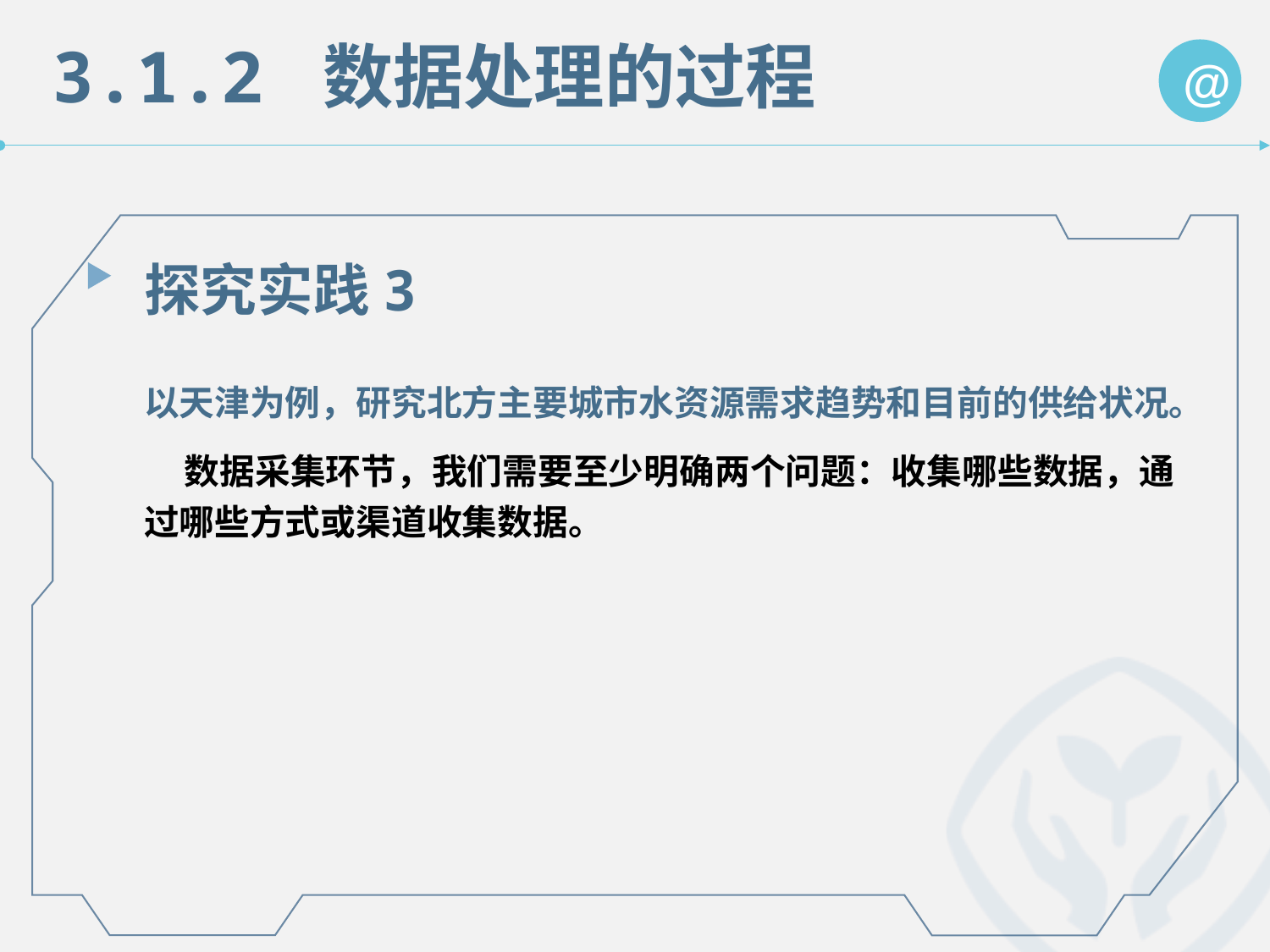

3.1.2 数据处理的过程
@
探究实践3

以天津为例，研究北方主要城市水资源需求趋势和目前的供给状况。
    数据采集环节，我们需要至少明确两个问题：收集哪些数据，通过哪些方式或渠道收集数据。